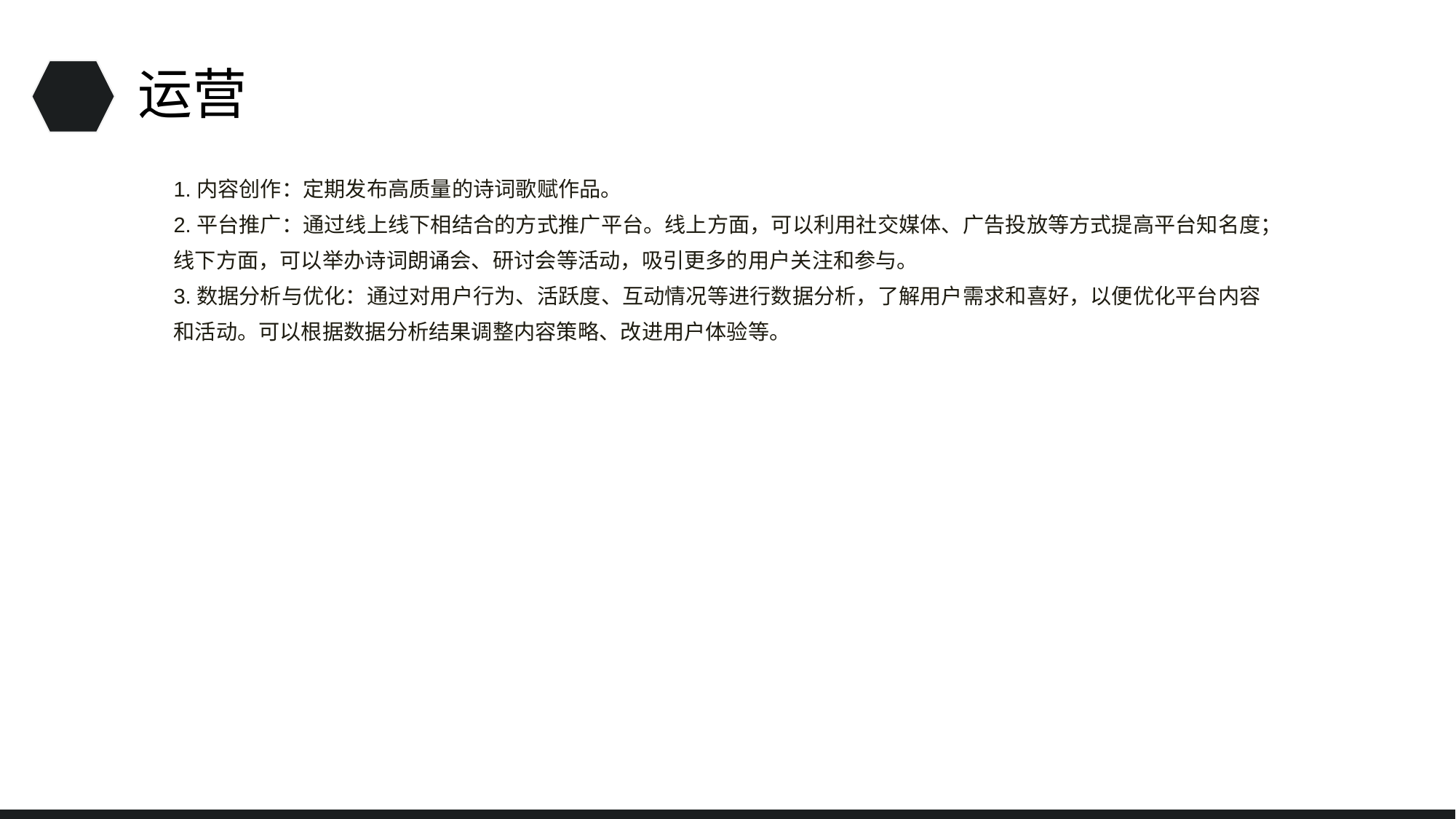

运营
1.内容创作：定期发布高质量的诗词歌赋作品。
2.平台推广：通过线上线下相结合的方式推广平台。线上方面，可以利用社交媒体、广告投放等方式提高平台知名度；线下方面，可以举办诗词朗诵会、研讨会等活动，吸引更多的用户关注和参与。
3.数据分析与优化：通过对用户行为、活跃度、互动情况等进行数据分析，了解用户需求和喜好，以便优化平台内容和活动。可以根据数据分析结果调整内容策略、改进用户体验等。